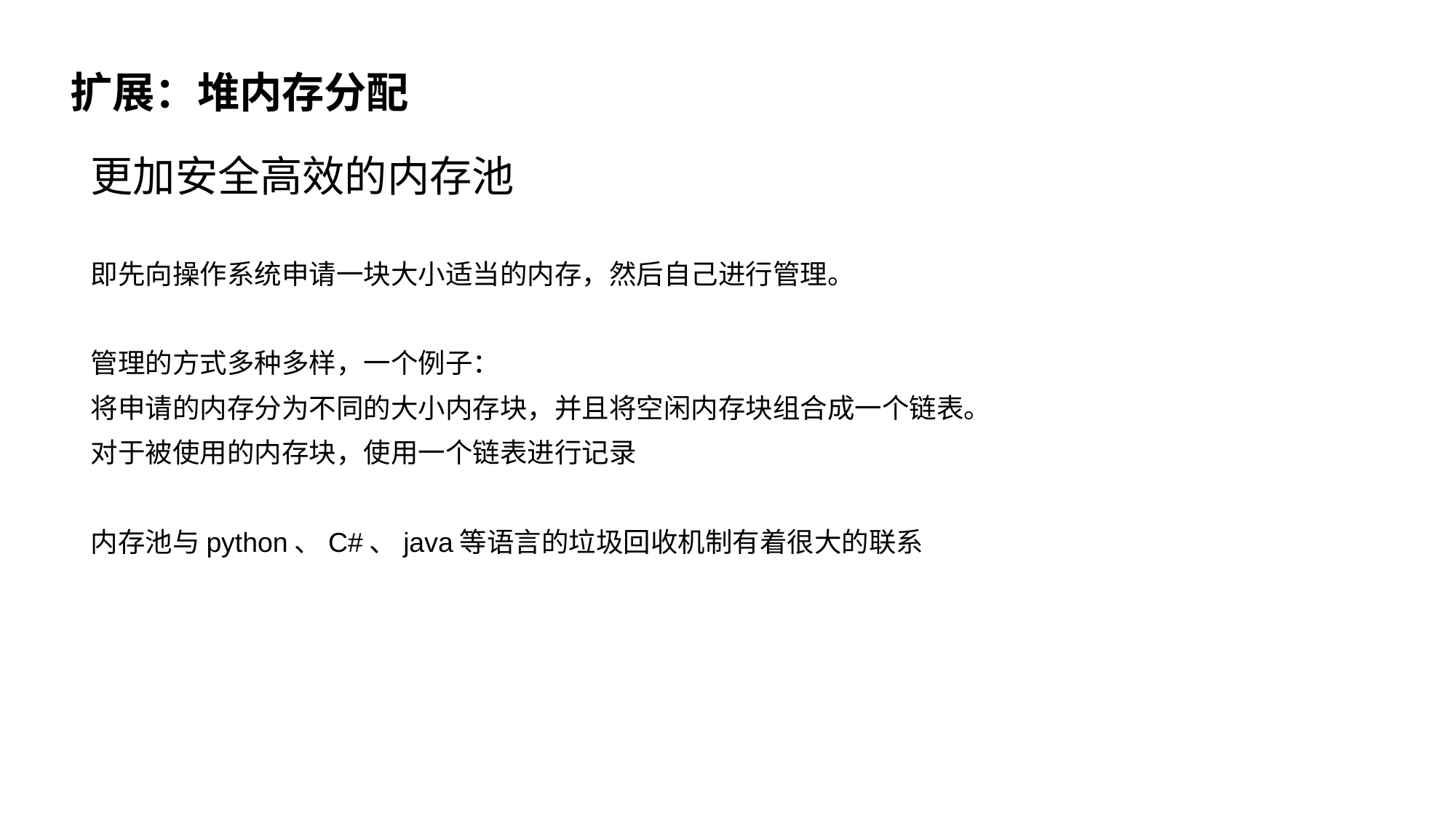

扩展：堆内存分配
更加安全高效的内存池

即先向操作系统申请一块大小适当的内存，然后自己进行管理。

管理的方式多种多样，一个例子：
将申请的内存分为不同的大小内存块，并且将空闲内存块组合成一个链表。
对于被使用的内存块，使用一个链表进行记录

内存池与python、C#、java等语言的垃圾回收机制有着很大的联系